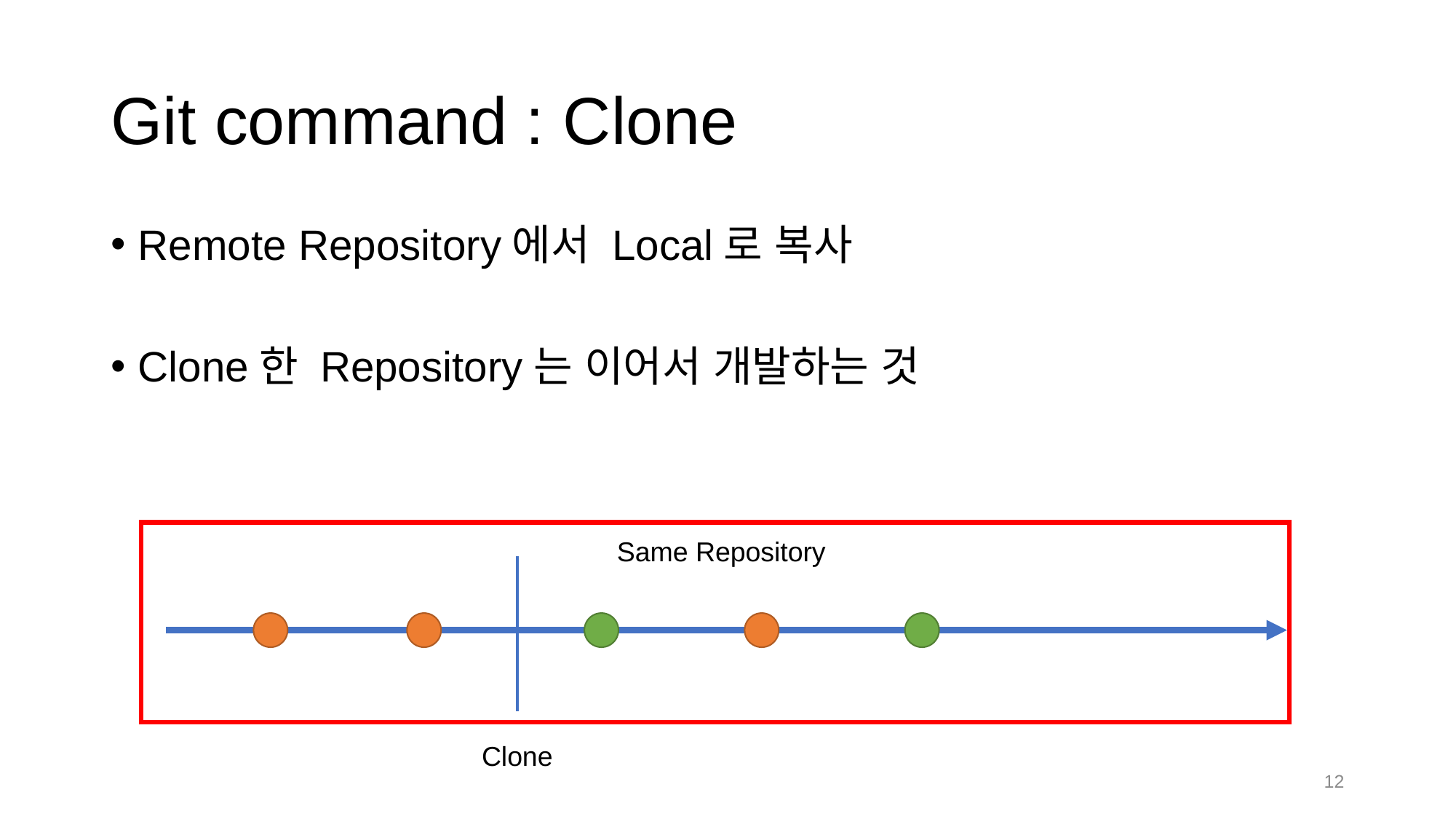

# Git command : Clone
Remote Repository에서 Local로 복사

Clone한 Repository는 이어서 개발하는 것

Same Repository

Clone
12